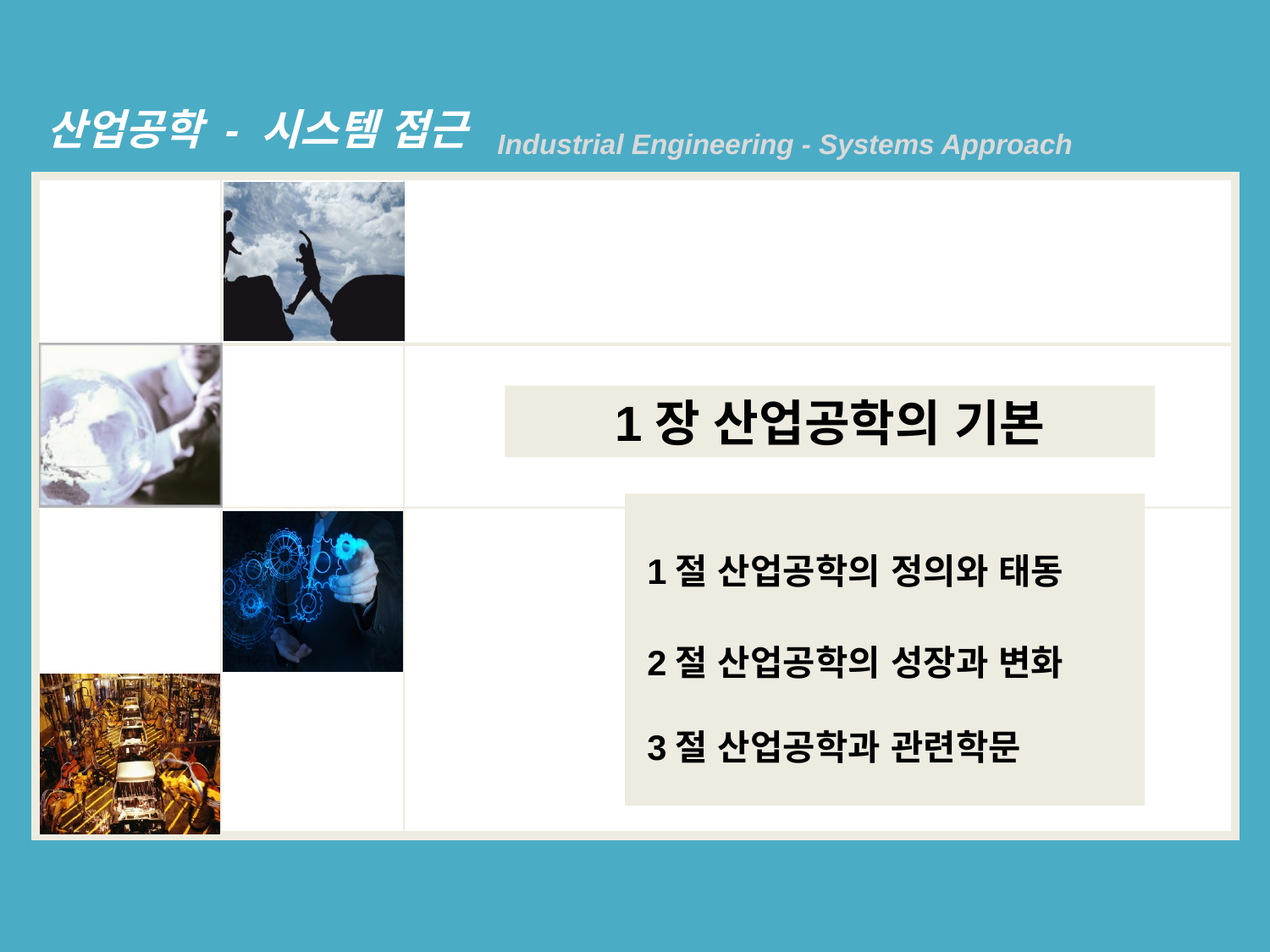

1장 산업공학의 기본

 1절 산업공학의 정의와 태동
 2절 산업공학의 성장과 변화
 3절 산업공학과 관련학문